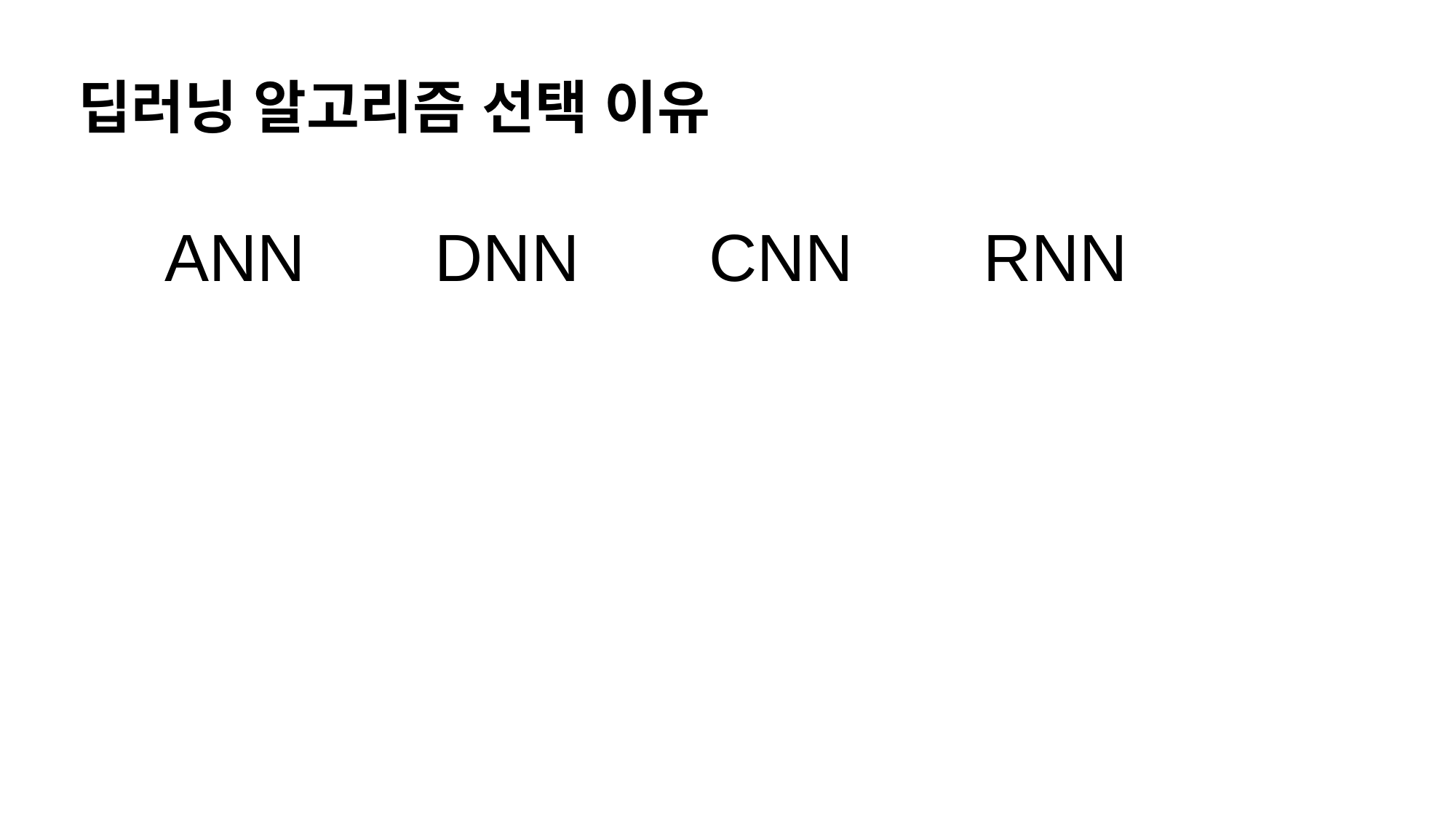

# 딥러닝 알고리즘 선택 이유
ANN       DNN       CNN       RNN